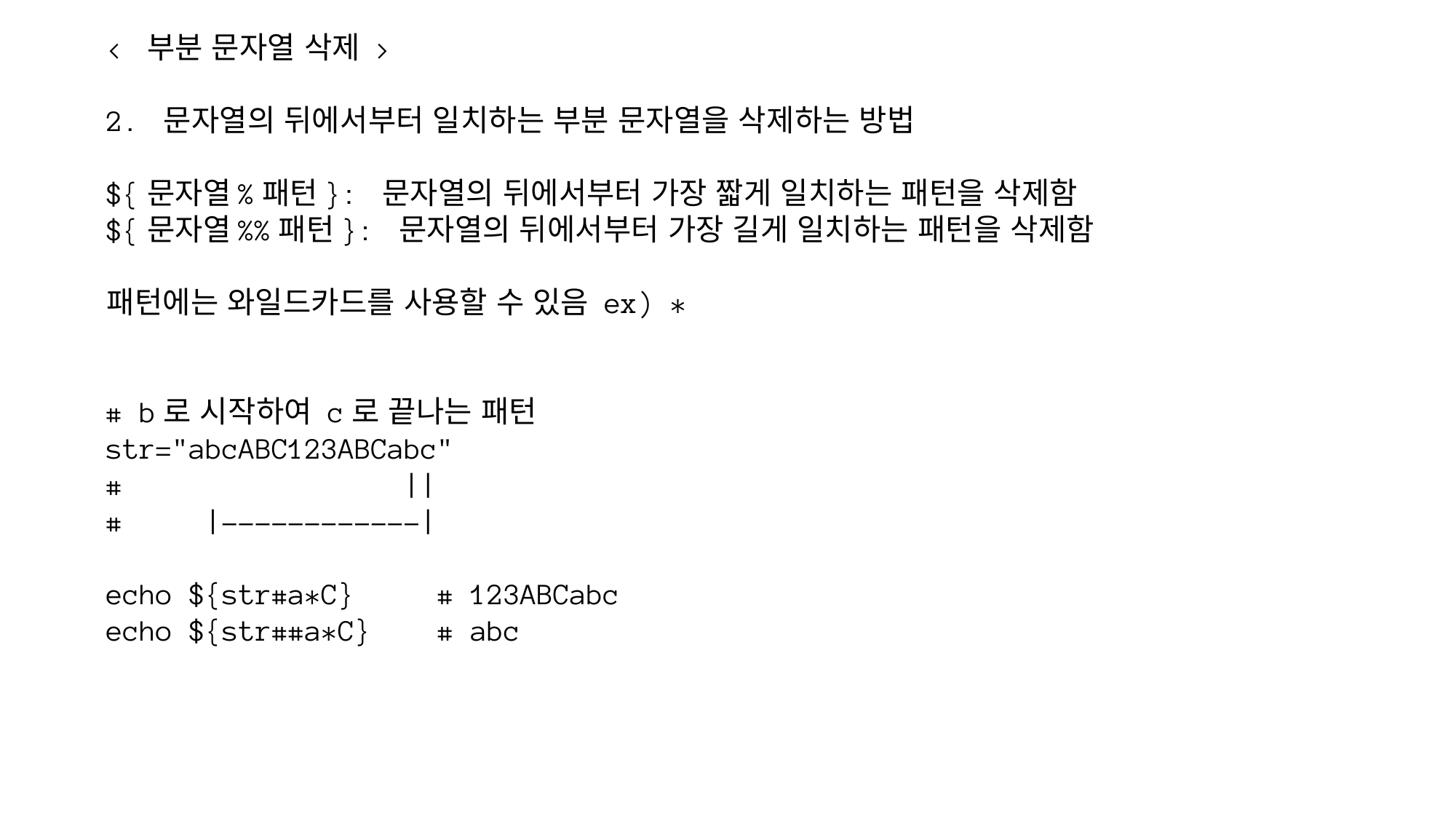

< 부분 문자열 삭제 >

2. 문자열의 뒤에서부터 일치하는 부분 문자열을 삭제하는 방법

${문자열%패턴}: 문자열의 뒤에서부터 가장 짧게 일치하는 패턴을 삭제함
${문자열%%패턴}: 문자열의 뒤에서부터 가장 길게 일치하는 패턴을 삭제함

패턴에는 와일드카드를 사용할 수 있음 ex) *

# b로 시작하여 c로 끝나는 패턴
str="abcABC123ABCabc"
#                 ||
#     |------------|

echo ${str#a*C}     # 123ABCabc
echo ${str##a*C}    # abc